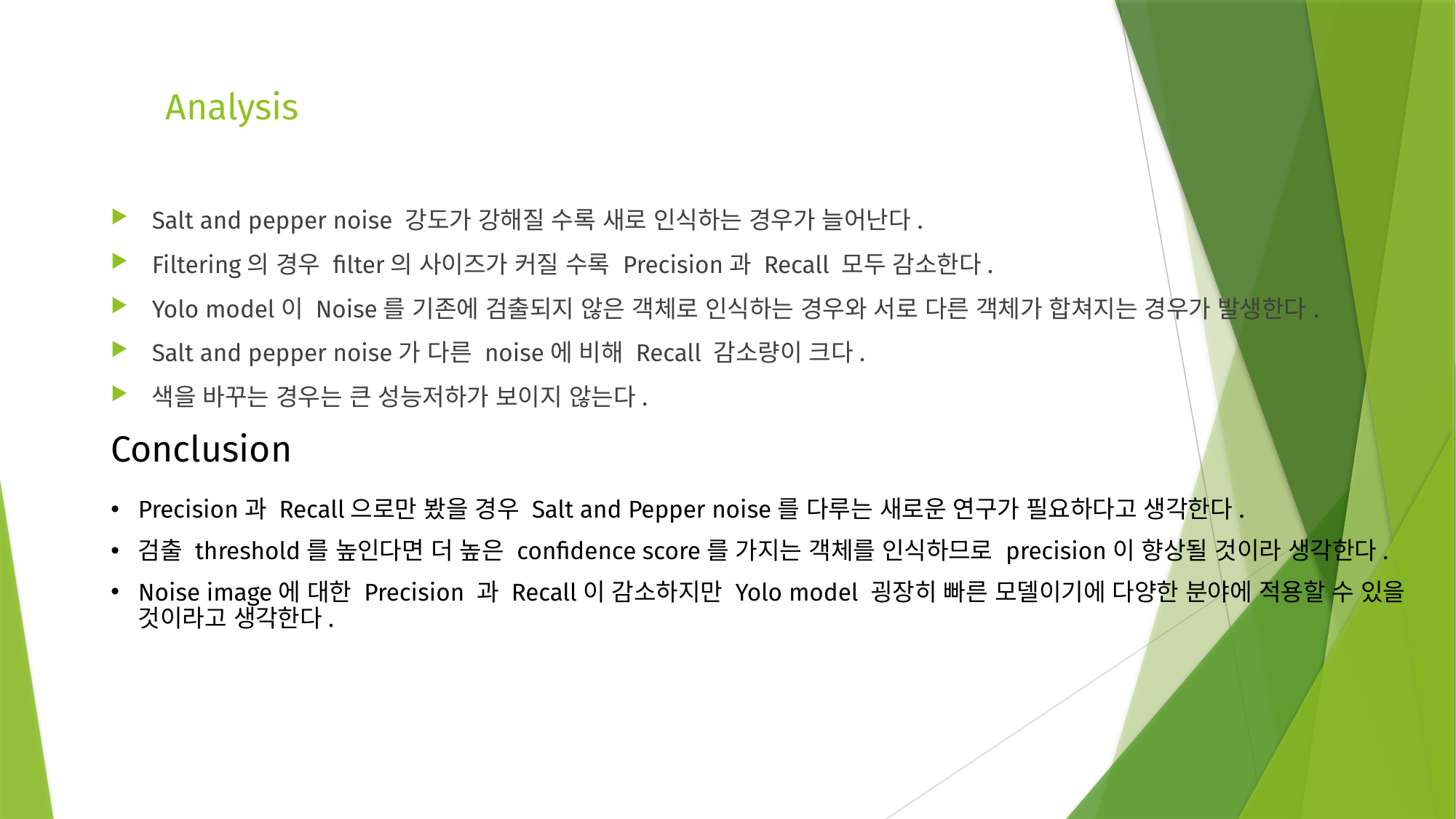

# Analysis
Salt and pepper noise 강도가 강해질 수록 새로 인식하는 경우가 늘어난다.
Filtering의 경우 filter의 사이즈가 커질 수록 Precision과 Recall 모두 감소한다.
Yolo model이 Noise를 기존에 검출되지 않은 객체로 인식하는 경우와 서로 다른 객체가 합쳐지는 경우가 발생한다.
Salt and pepper noise가 다른 noise에 비해 Recall 감소량이 크다.
색을 바꾸는 경우는 큰 성능저하가 보이지 않는다.
Conclusion

Precision과 Recall으로만 봤을 경우 Salt and Pepper noise를 다루는 새로운 연구가 필요하다고 생각한다.
검출 threshold를 높인다면 더 높은 confidence score를 가지는 객체를 인식하므로 precision이 향상될 것이라 생각한다.
Noise image에 대한 Precision 과 Recall이 감소하지만 Yolo model 굉장히 빠른 모델이기에 다양한 분야에 적용할 수 있을 것이라고 생각한다.